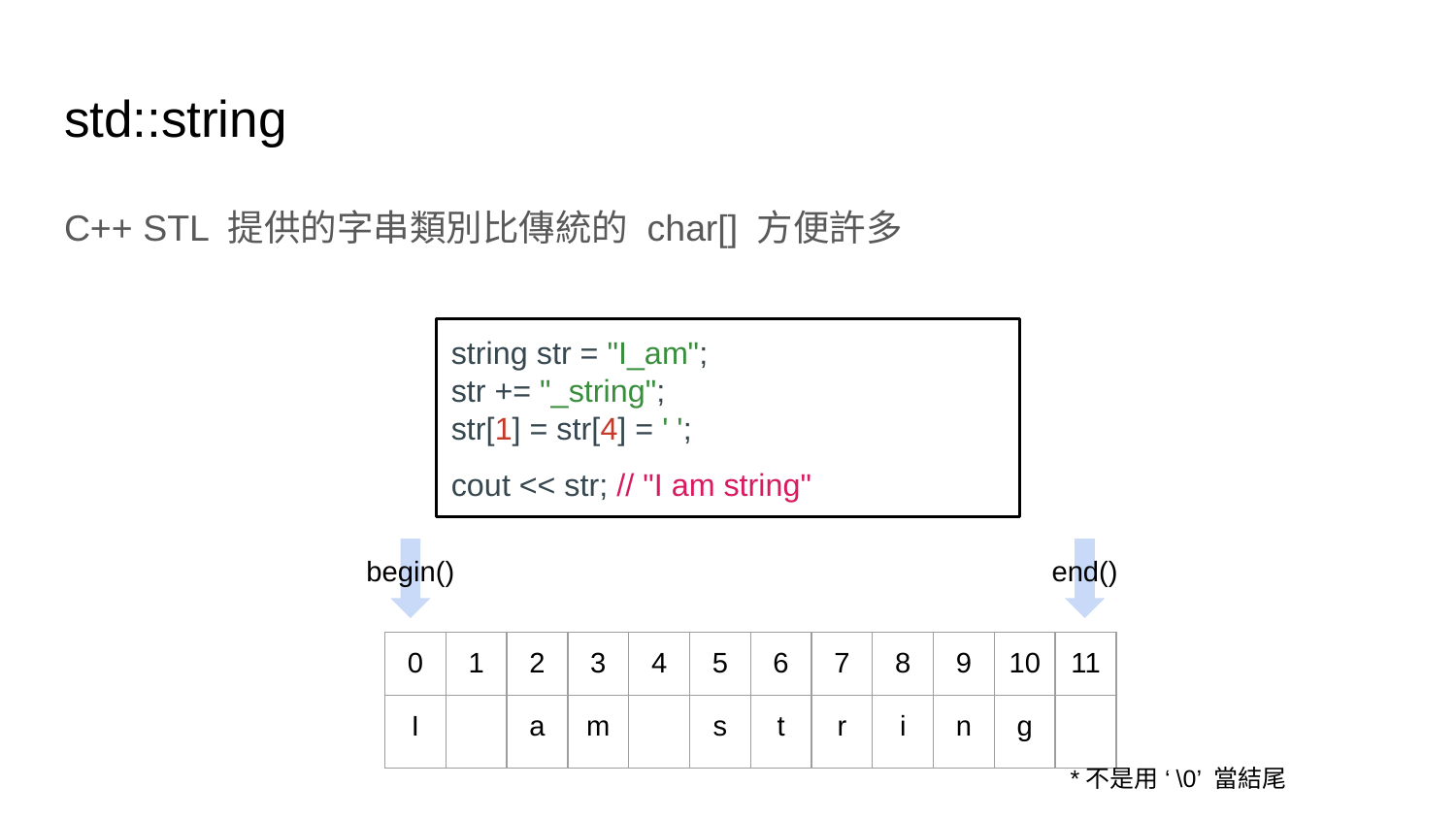

# std::string
C++ STL 提供的字串類別比傳統的 char[] 方便許多
string str = "I_am";
str += "_string";
str[1] = str[4] = ' ';
cout << str; // "I am string"
end()

begin()

| 0 | 1 | 2 | 3 | 4 | 5 | 6 | 7 | 8 | 9 | 10 | 11 |
| --- | --- | --- | --- | --- | --- | --- | --- | --- | --- | --- | --- |
| I |  | a | m |  | s | t | r | i | n | g |  |
*不是用 ‘\0’ 當結尾